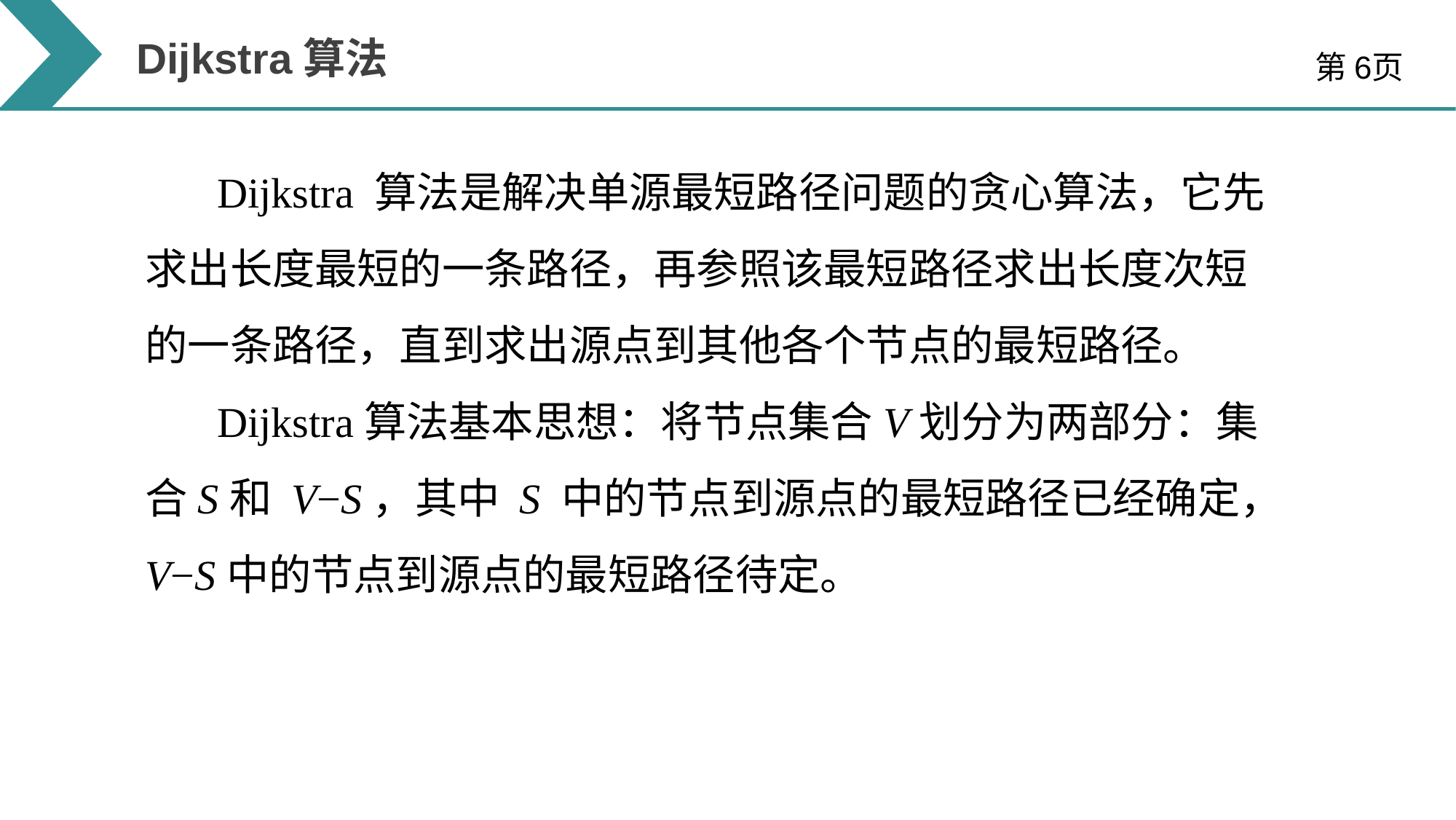

Dijkstra算法
第6页
Dijkstra 算法是解决单源最短路径问题的贪心算法，它先求出长度最短的一条路径，再参照该最短路径求出长度次短的一条路径，直到求出源点到其他各个节点的最短路径。
Dijkstra算法基本思想：将节点集合V划分为两部分：集合S和 V−S，其中 S 中的节点到源点的最短路径已经确定，V−S中的节点到源点的最短路径待定。